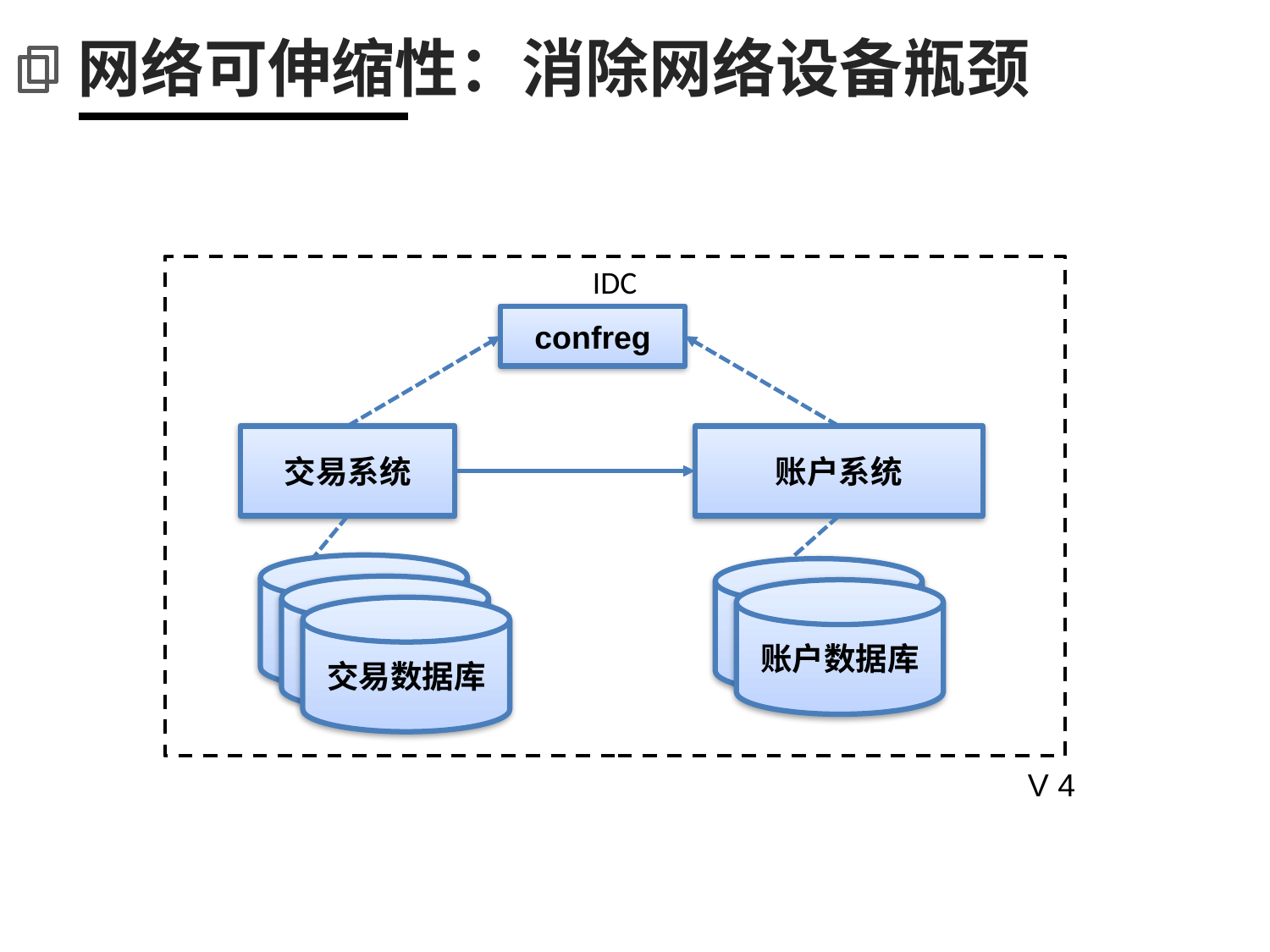

# 网络可伸缩性：消除网络设备瓶颈
IDC
confreg
交易系统
账户系统
交易数据库
账户数据库
交易数据库
账户数据库
交易数据库
V 4